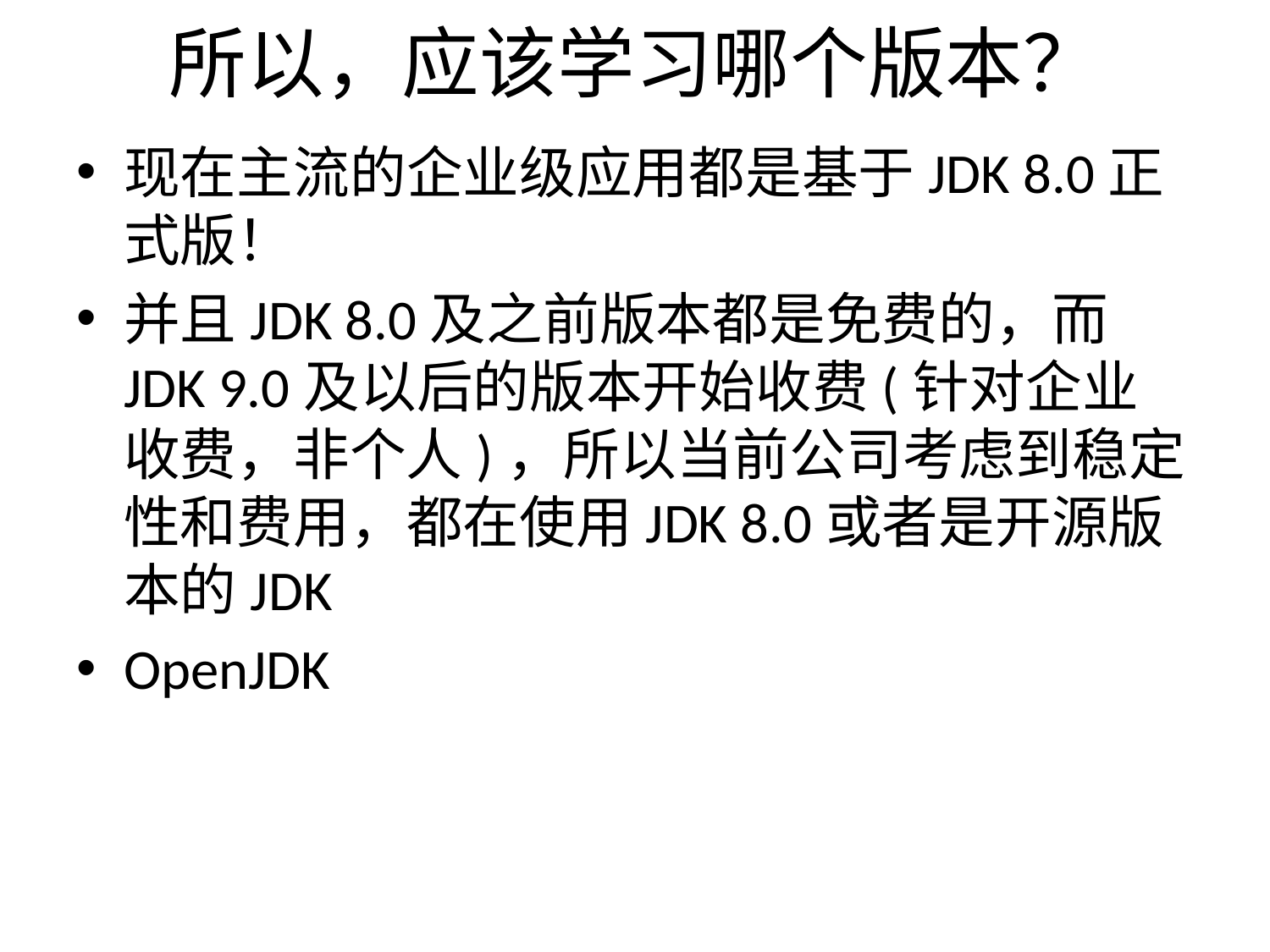

# 所以，应该学习哪个版本？
现在主流的企业级应用都是基于JDK 8.0正式版！
并且JDK 8.0及之前版本都是免费的，而JDK 9.0及以后的版本开始收费(针对企业收费，非个人)，所以当前公司考虑到稳定性和费用，都在使用JDK 8.0或者是开源版本的JDK
OpenJDK